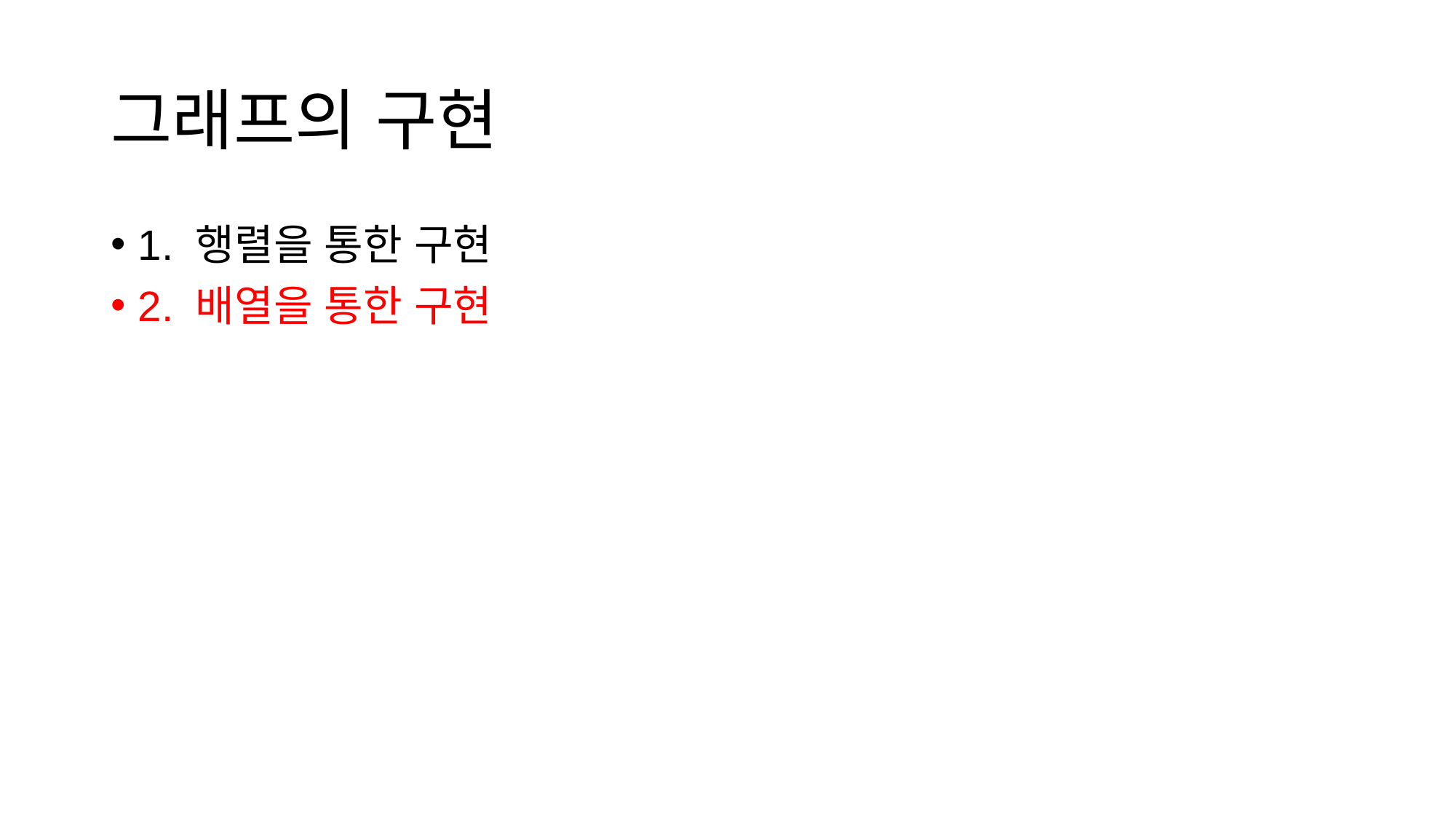

# 그래프의 구현
1. 행렬을 통한 구현
2. 배열을 통한 구현